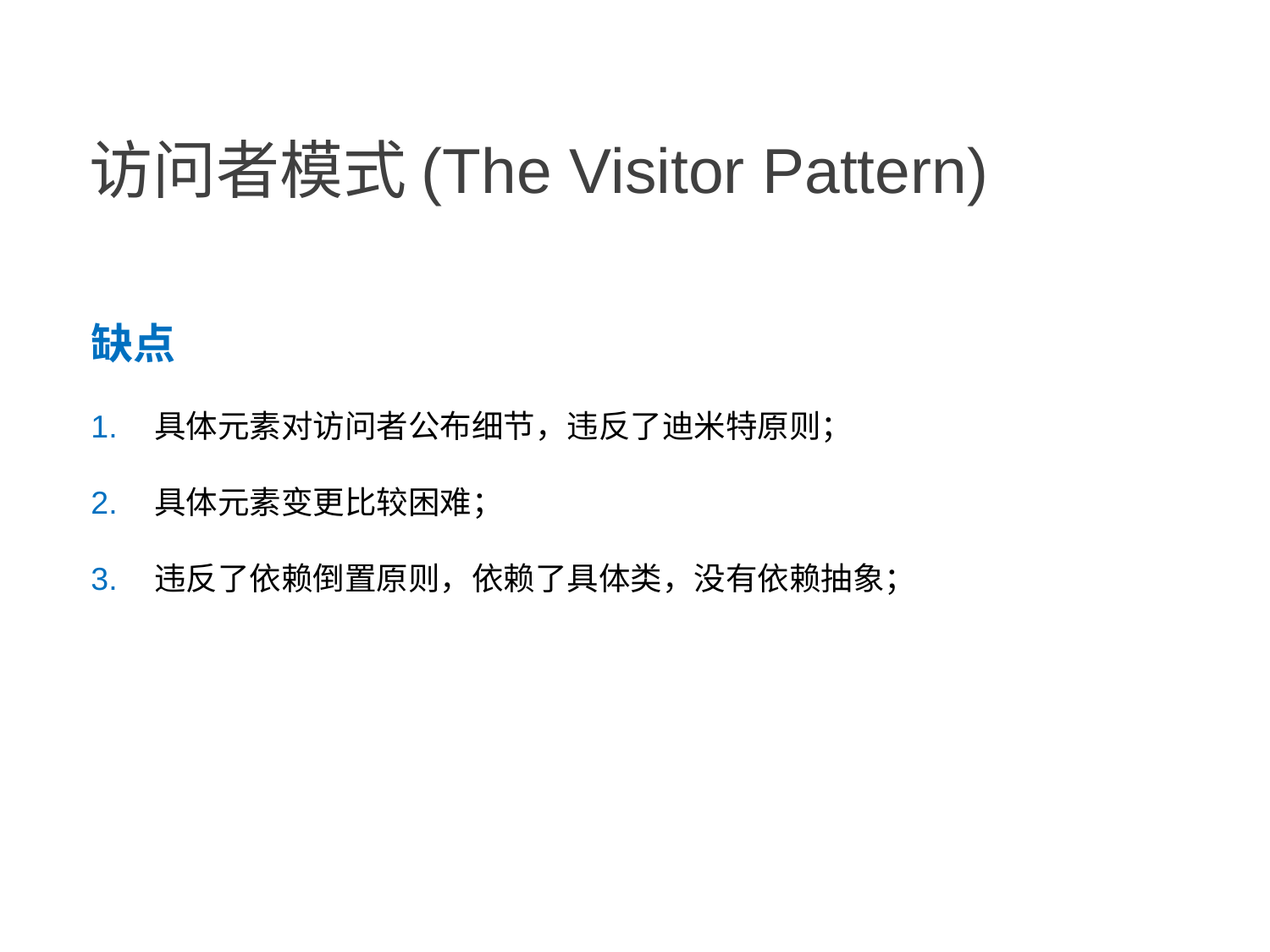

访问者模式(The Visitor Pattern)
缺点
具体元素对访问者公布细节，违反了迪米特原则；
具体元素变更比较困难；
违反了依赖倒置原则，依赖了具体类，没有依赖抽象；